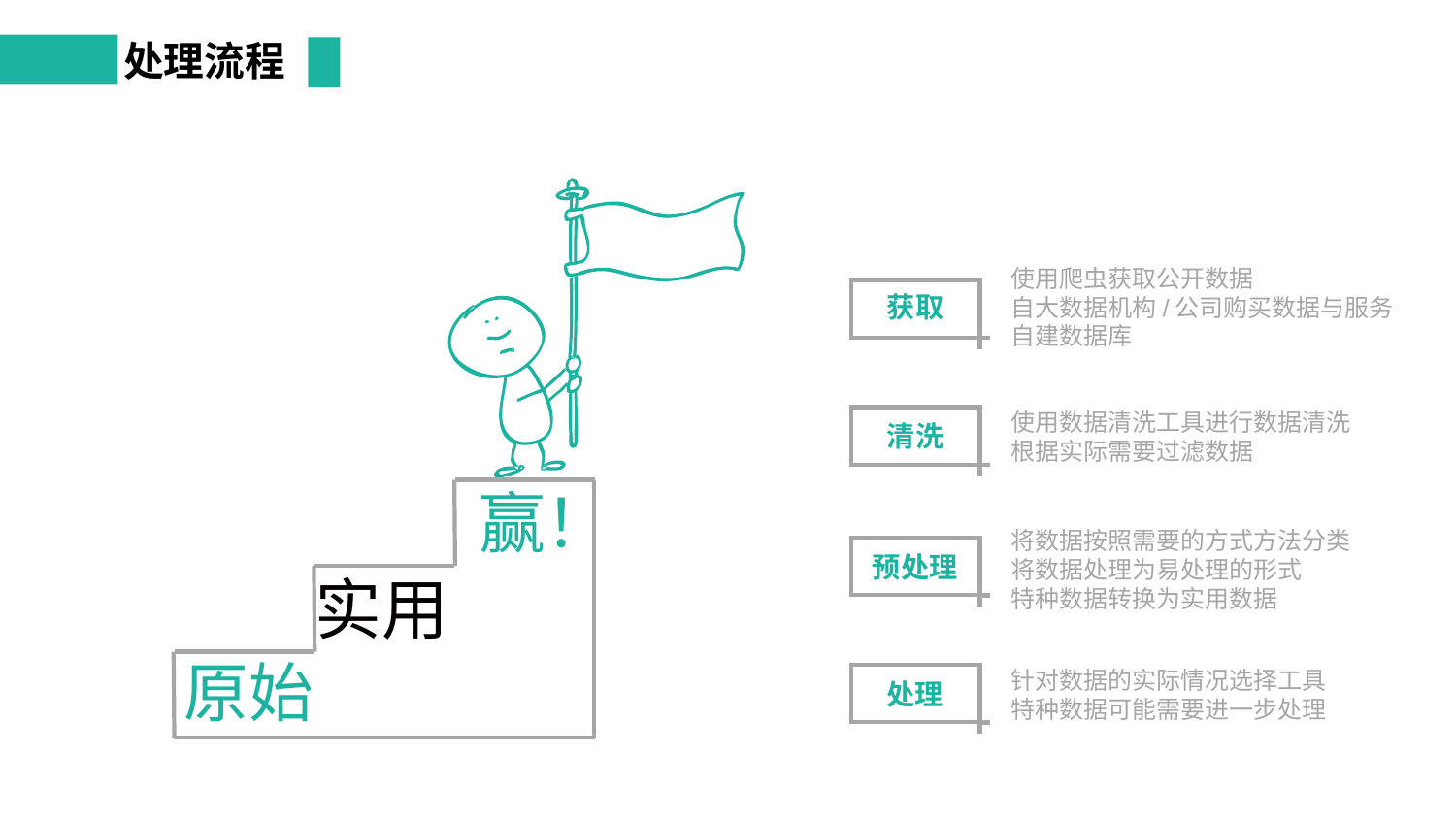

处理流程

使用爬虫获取公开数据
自大数据机构/公司购买数据与服务
自建数据库

获取
使用数据清洗工具进行数据清洗
根据实际需要过滤数据

清洗
赢！
将数据按照需要的方式方法分类
将数据处理为易处理的形式
特种数据转换为实用数据

预处理
实用
原始
针对数据的实际情况选择工具
特种数据可能需要进一步处理

处理